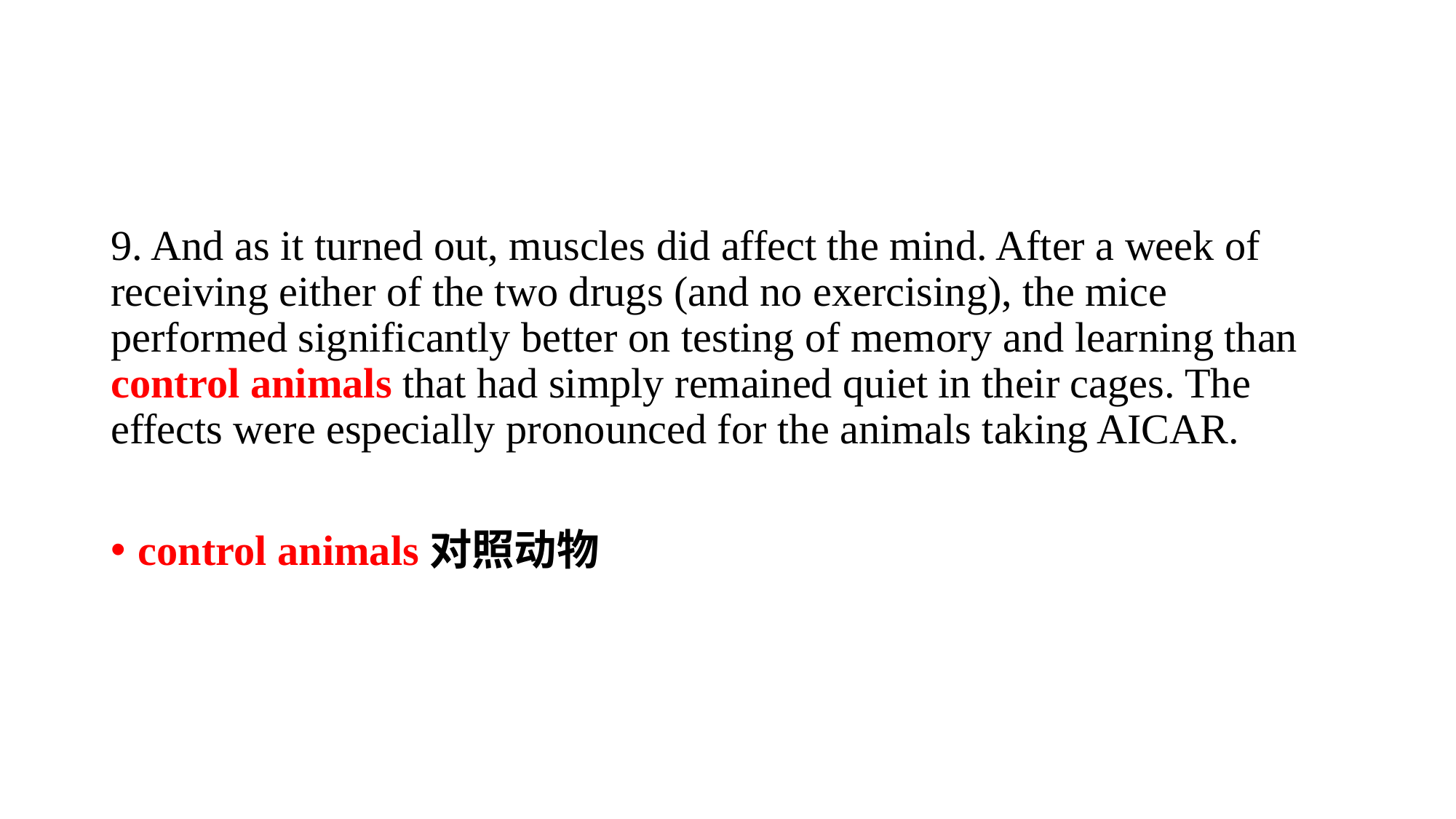

#
9. And as it turned out, muscles did affect the mind. After a week of receiving either of the two drugs (and no exercising), the mice performed significantly better on testing of memory and learning than control animals that had simply remained quiet in their cages. The effects were especially pronounced for the animals taking AICAR.

control animals对照动物